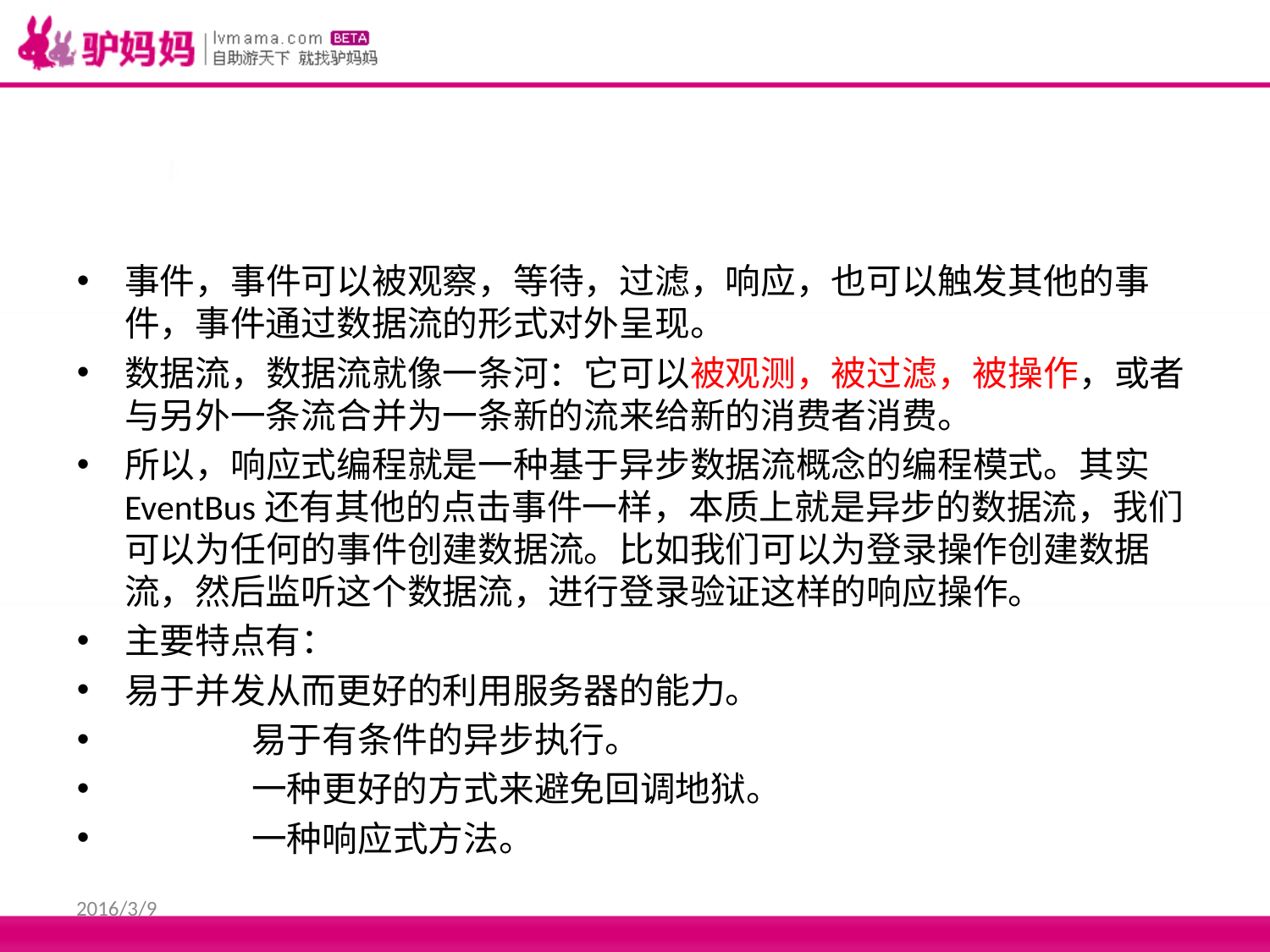

事件，事件可以被观察，等待，过滤，响应，也可以触发其他的事件，事件通过数据流的形式对外呈现。
数据流，数据流就像一条河：它可以被观测，被过滤，被操作，或者与另外一条流合并为一条新的流来给新的消费者消费。
所以，响应式编程就是一种基于异步数据流概念的编程模式。其实EventBus还有其他的点击事件一样，本质上就是异步的数据流，我们可以为任何的事件创建数据流。比如我们可以为登录操作创建数据流，然后监听这个数据流，进行登录验证这样的响应操作。
主要特点有：
易于并发从而更好的利用服务器的能力。
	易于有条件的异步执行。
	一种更好的方式来避免回调地狱。
	一种响应式方法。
2016/3/9